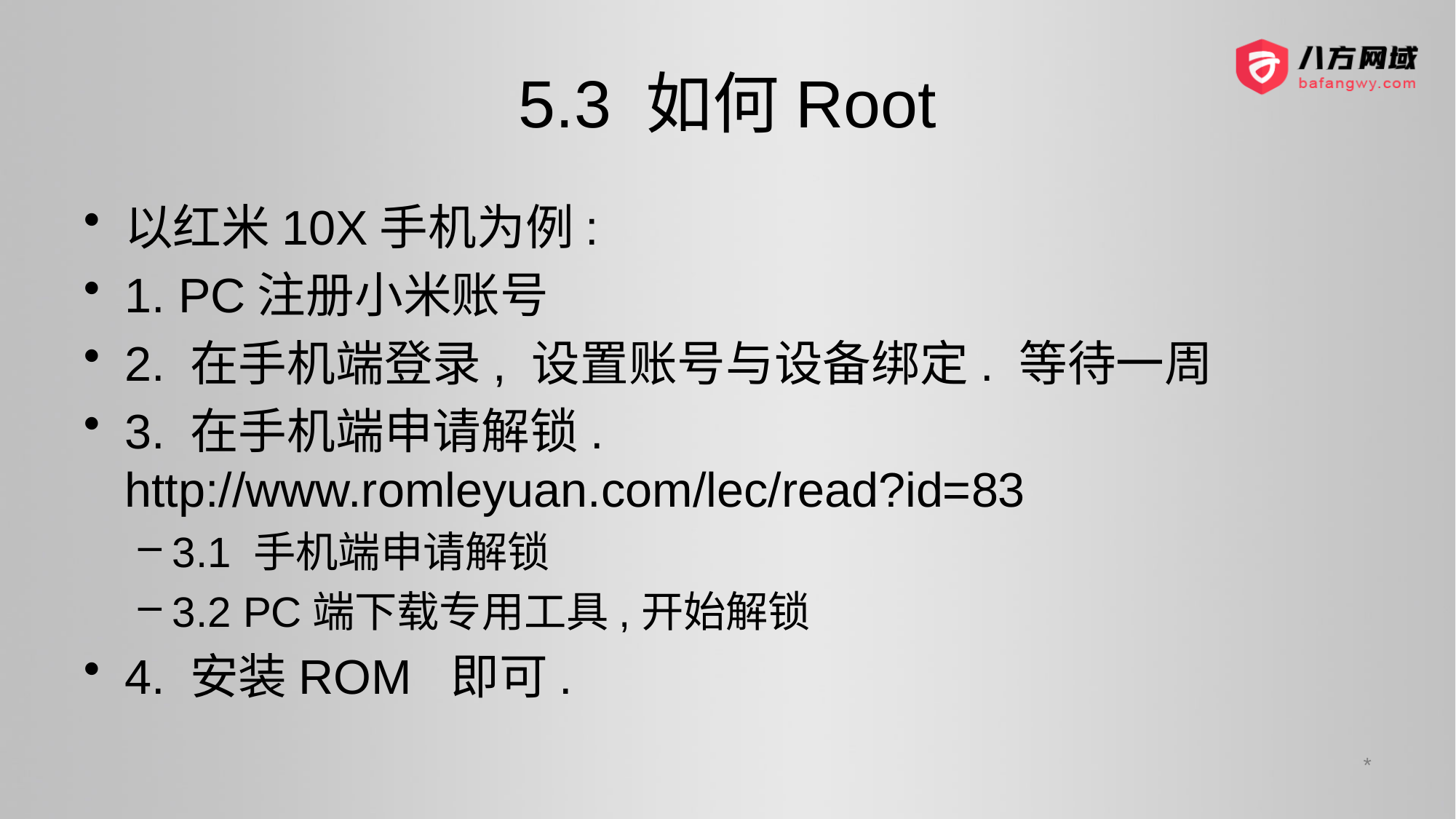

# 5.3 如何Root
以红米10X手机为例:
1. PC注册小米账号
2. 在手机端登录, 设置账号与设备绑定. 等待一周
3. 在手机端申请解锁.  http://www.romleyuan.com/lec/read?id=83
3.1 手机端申请解锁
3.2 PC端下载专用工具,开始解锁
4. 安装ROM  即可.

*